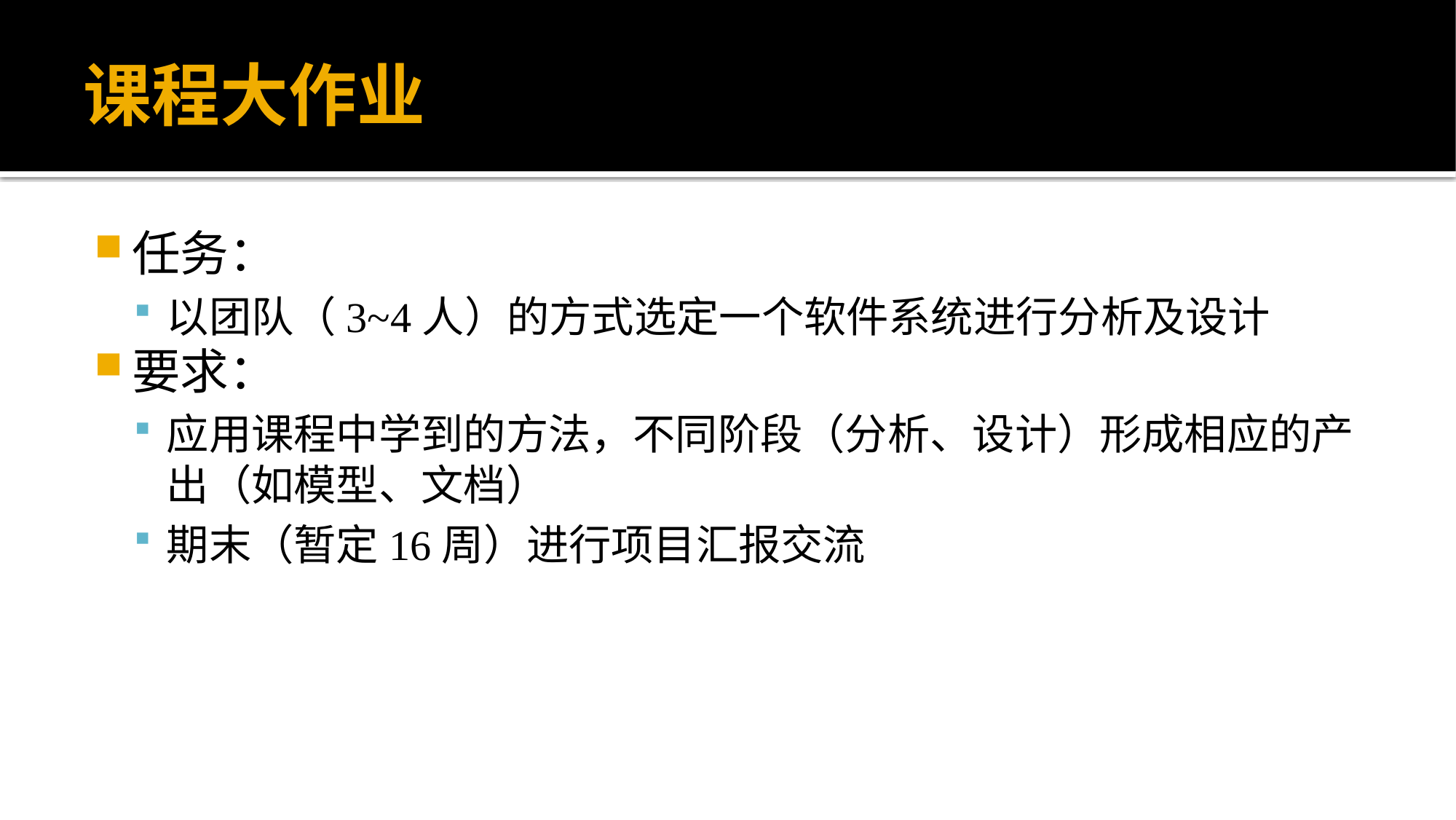

# 课程大作业
任务：
以团队（3~4人）的方式选定一个软件系统进行分析及设计
要求：
应用课程中学到的方法，不同阶段（分析、设计）形成相应的产出（如模型、文档）
期末（暂定16周）进行项目汇报交流